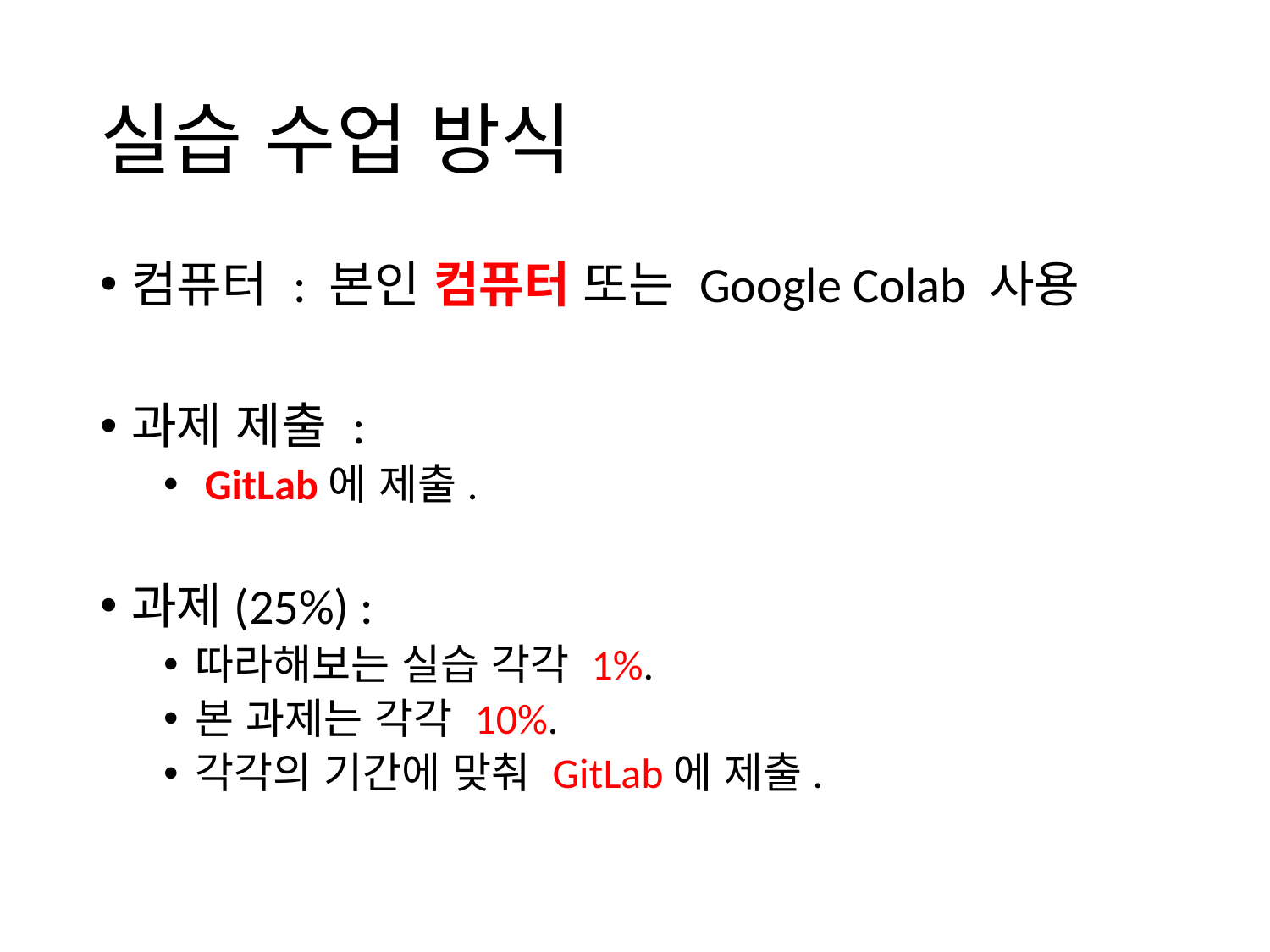

# 실습 수업 방식
컴퓨터 : 본인 컴퓨터 또는 Google Colab 사용

과제 제출 :
 GitLab에 제출.

과제(25%) :
따라해보는 실습 각각 1%.
본 과제는 각각 10%.
각각의 기간에 맞춰 GitLab에 제출.